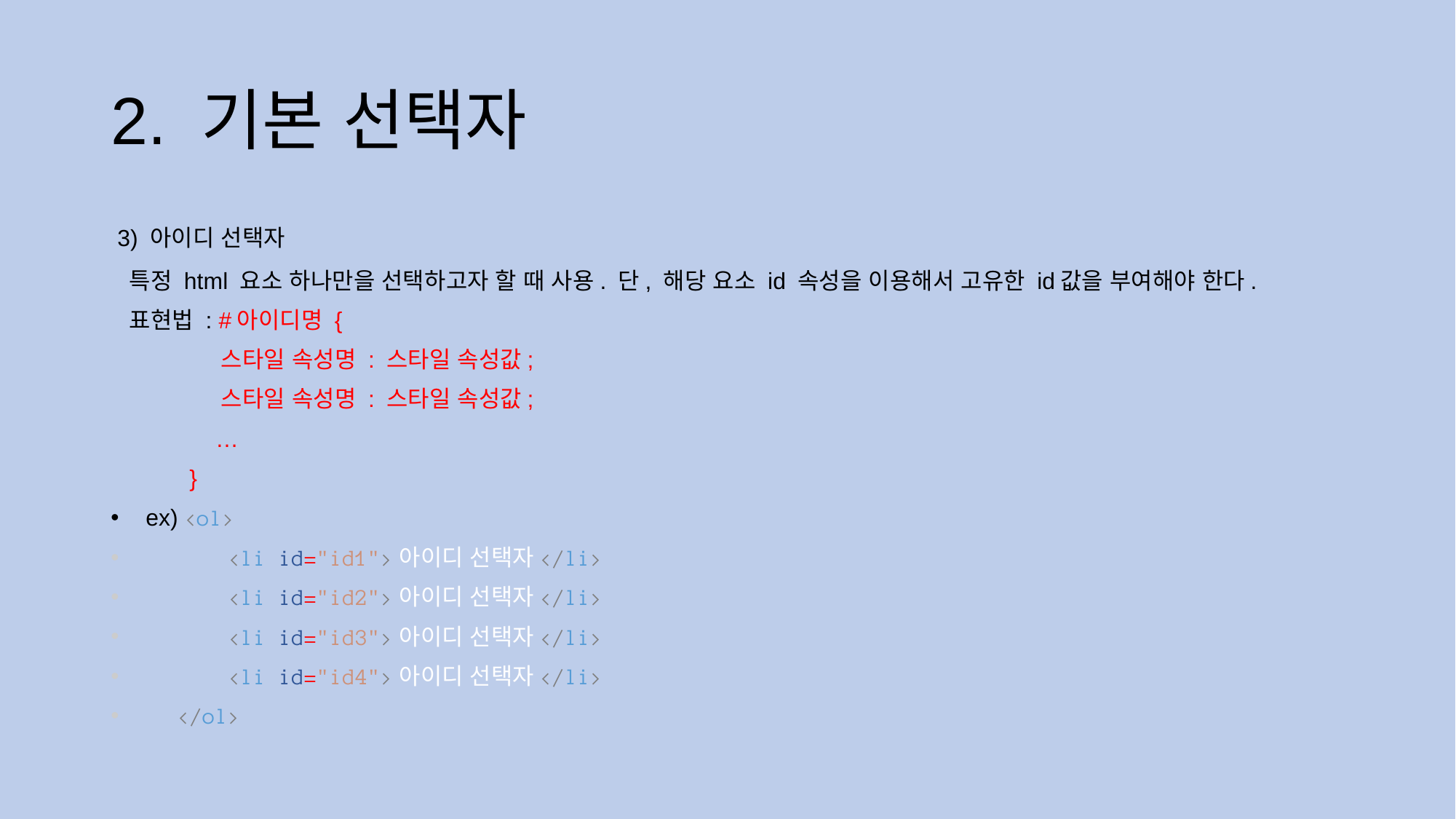

# 2. 기본 선택자
 3) 아이디 선택자
  특정 html 요소 하나만을 선택하고자 할 때 사용. 단, 해당 요소 id 속성을 이용해서 고유한 id값을 부여해야 한다.
  표현법 : #아이디명 {
                스타일 속성명 : 스타일 속성값;
                스타일 속성명 : 스타일 속성값;
                …
            }
 ex) <ol>
       <li id="id1">아이디 선택자</li>
       <li id="id2">아이디 선택자</li>
       <li id="id3">아이디 선택자</li>
       <li id="id4">아이디 선택자</li>
   </ol>